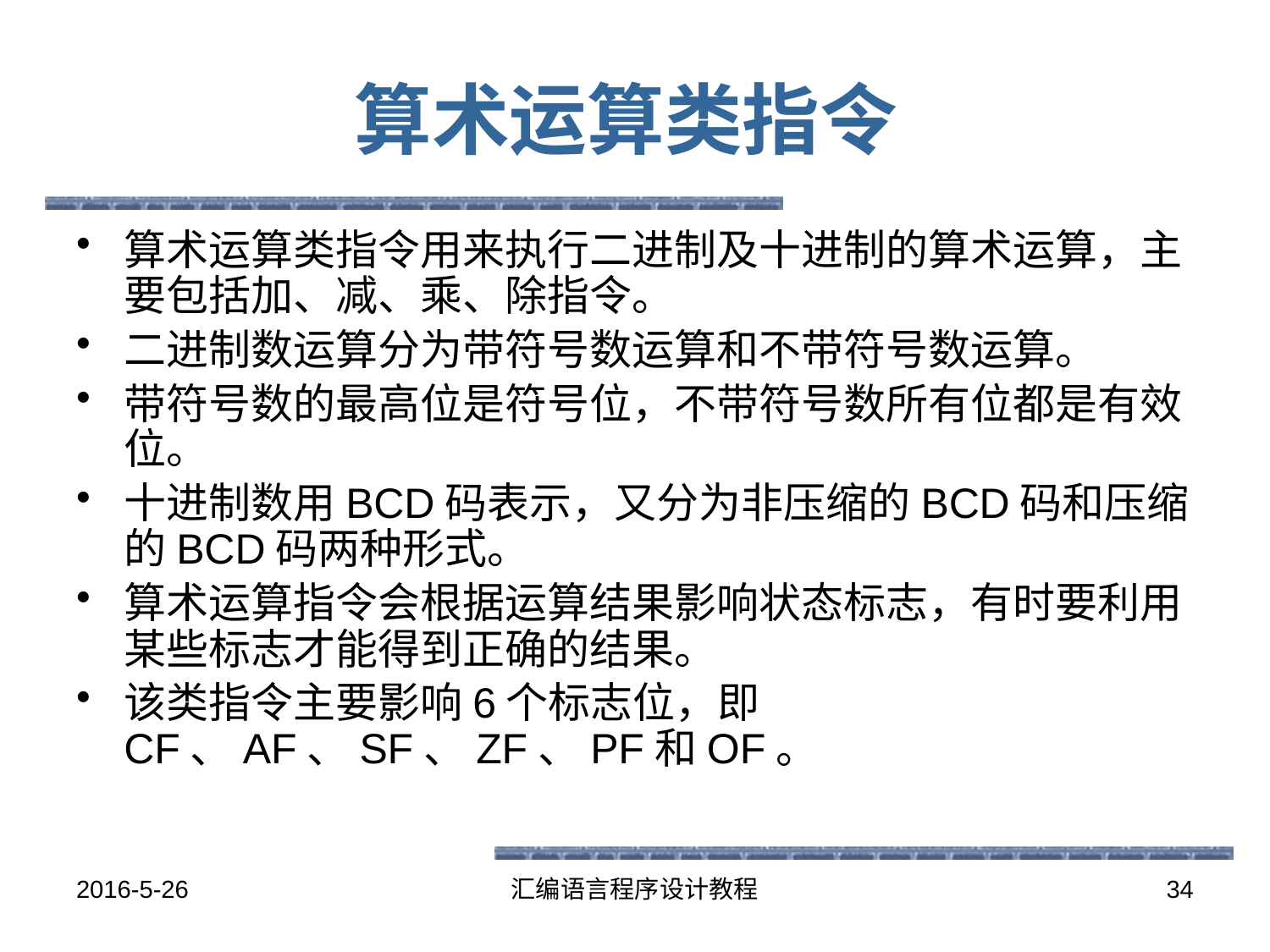

# 算术运算类指令
算术运算类指令用来执行二进制及十进制的算术运算，主要包括加、减、乘、除指令。
二进制数运算分为带符号数运算和不带符号数运算。
带符号数的最高位是符号位，不带符号数所有位都是有效位。
十进制数用BCD码表示，又分为非压缩的BCD码和压缩的BCD码两种形式。
算术运算指令会根据运算结果影响状态标志，有时要利用某些标志才能得到正确的结果。
该类指令主要影响6个标志位，即CF、AF、SF、ZF、PF和OF。
2016-5-26
汇编语言程序设计教程
34